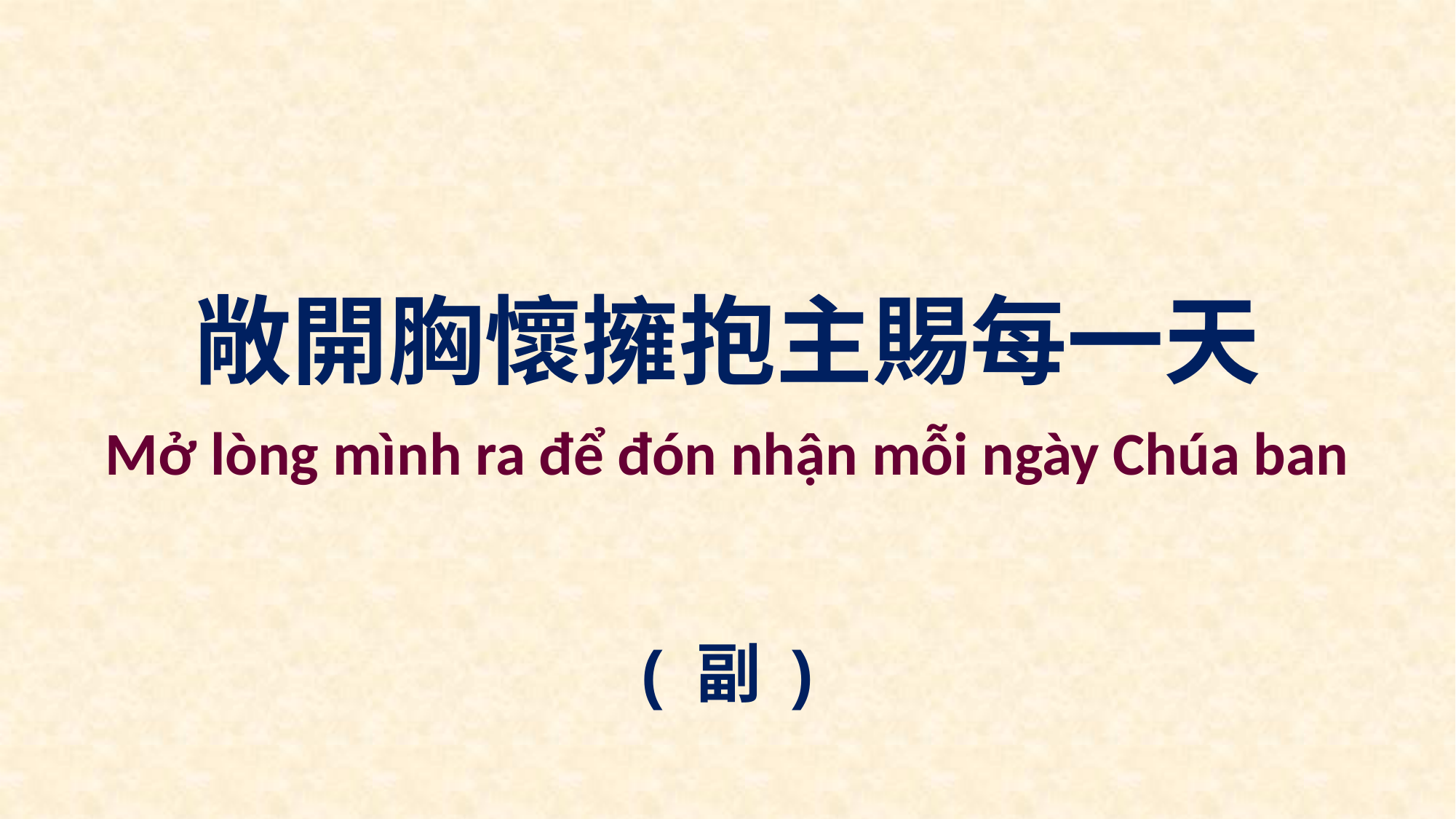

敞開胸懷擁抱主賜每一天
Mở lòng mình ra để đón nhận mỗi ngày Chúa ban
( 副 )